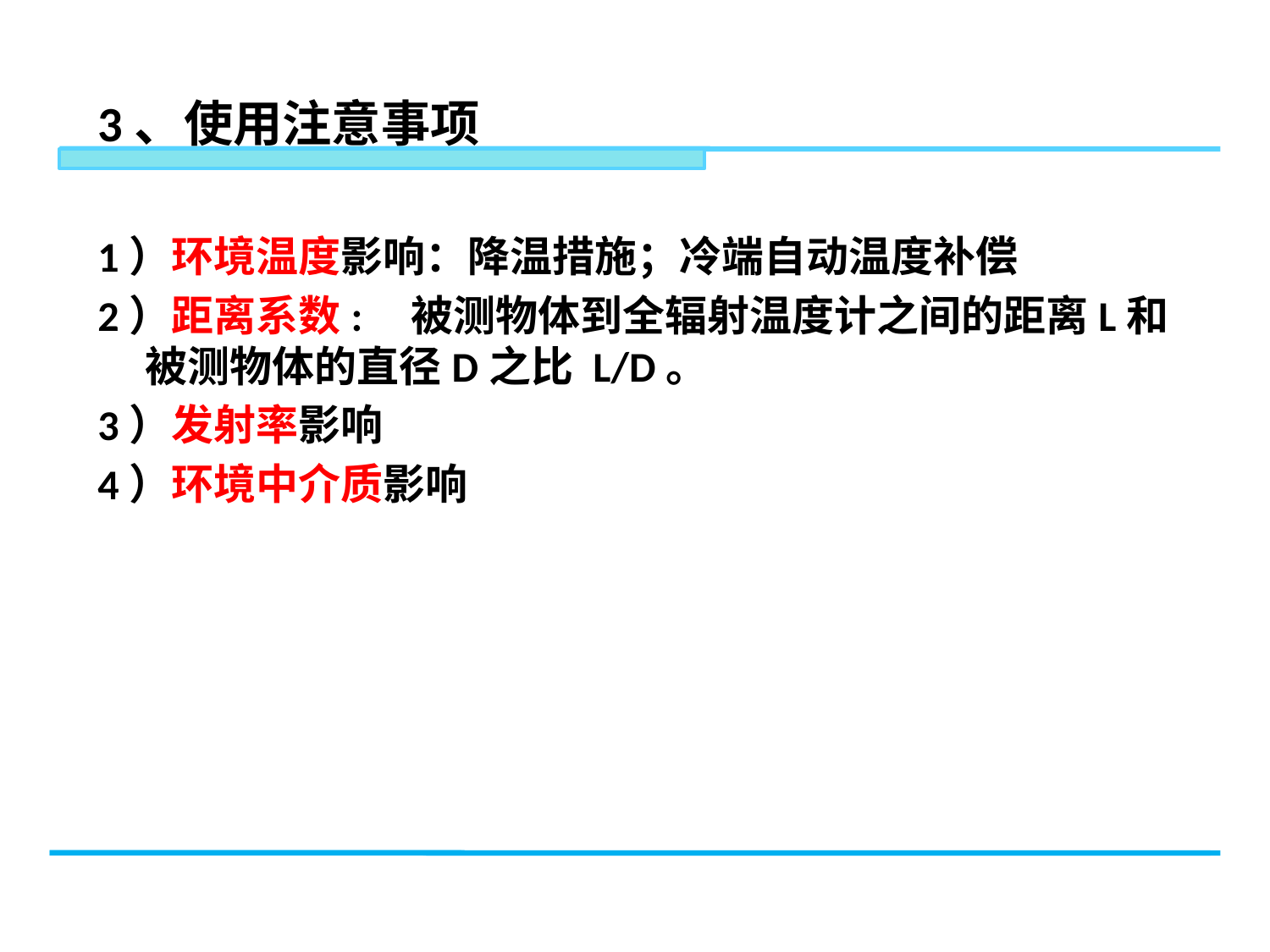

3、使用注意事项

1）环境温度影响：降温措施；冷端自动温度补偿
2）距离系数:    被测物体到全辐射温度计之间的距离L和被测物体的直径D之比 L/D。
3）发射率影响
4）环境中介质影响